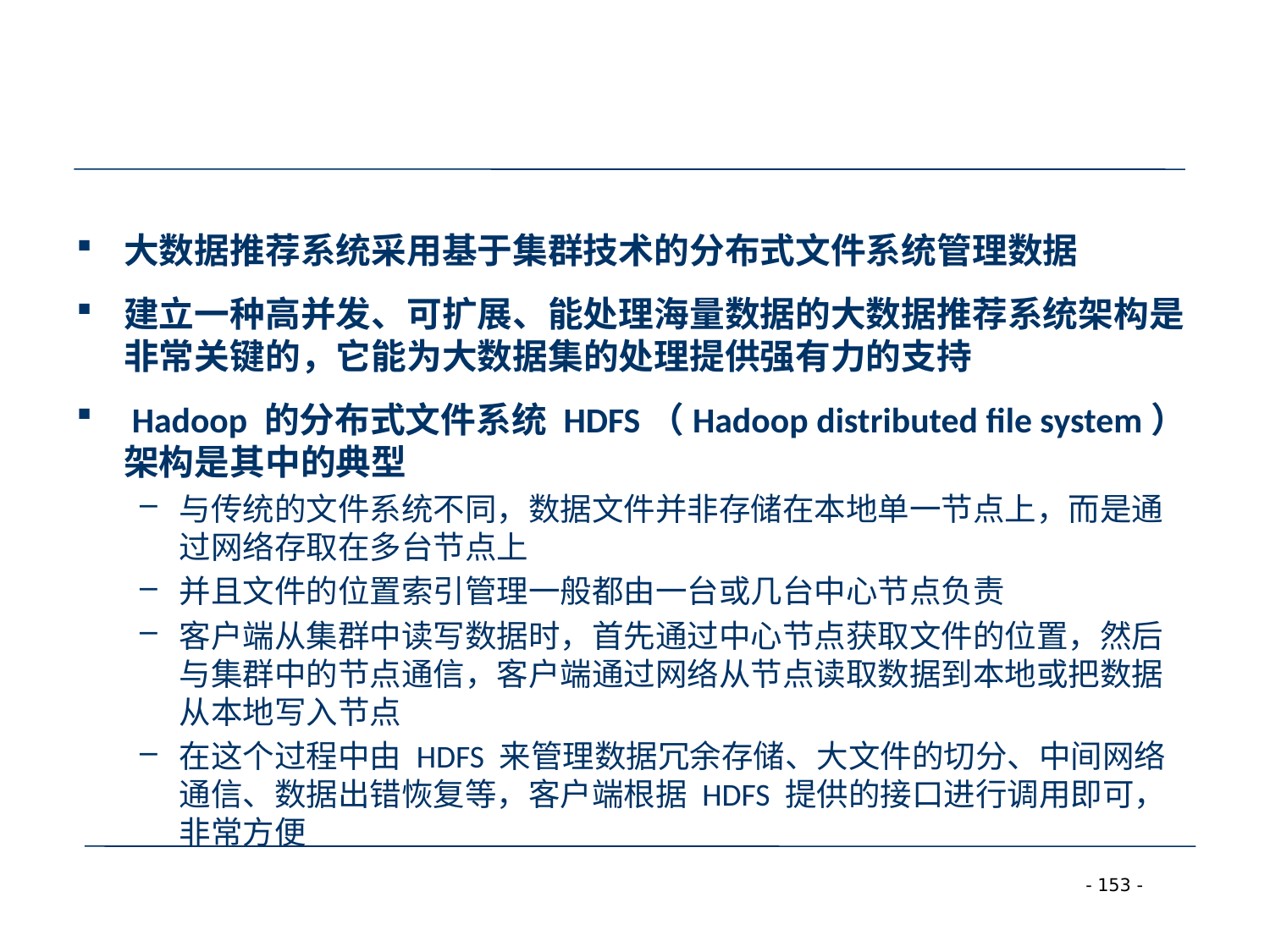

#
大数据推荐系统采用基于集群技术的分布式文件系统管理数据
建立一种高并发、可扩展、能处理海量数据的大数据推荐系统架构是非常关键的，它能为大数据集的处理提供强有力的支持
 Hadoop 的分布式文件系统 HDFS（Hadoop distributed file system）架构是其中的典型
与传统的文件系统不同，数据文件并非存储在本地单一节点上，而是通过网络存取在多台节点上
并且文件的位置索引管理一般都由一台或几台中心节点负责
客户端从集群中读写数据时，首先通过中心节点获取文件的位置，然后与集群中的节点通信，客户端通过网络从节点读取数据到本地或把数据从本地写入节点
在这个过程中由 HDFS 来管理数据冗余存储、大文件的切分、中间网络通信、数据出错恢复等，客户端根据 HDFS 提供的接口进行调用即可，非常方便